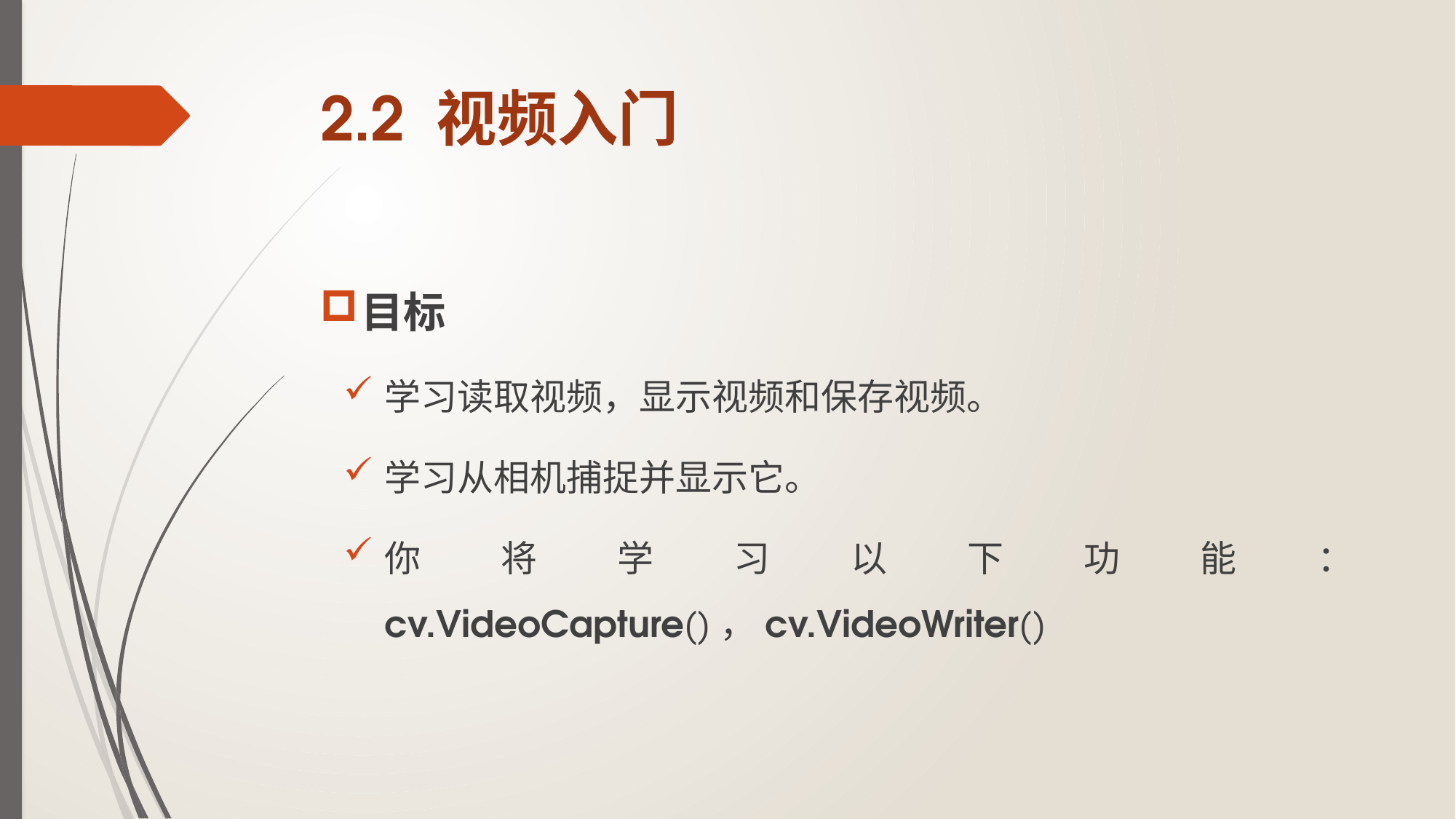

# 2.2 视频入门
目标
学习读取视频，显示视频和保存视频。
学习从相机捕捉并显示它。
你将学习以下功能：cv.VideoCapture()，cv.VideoWriter()